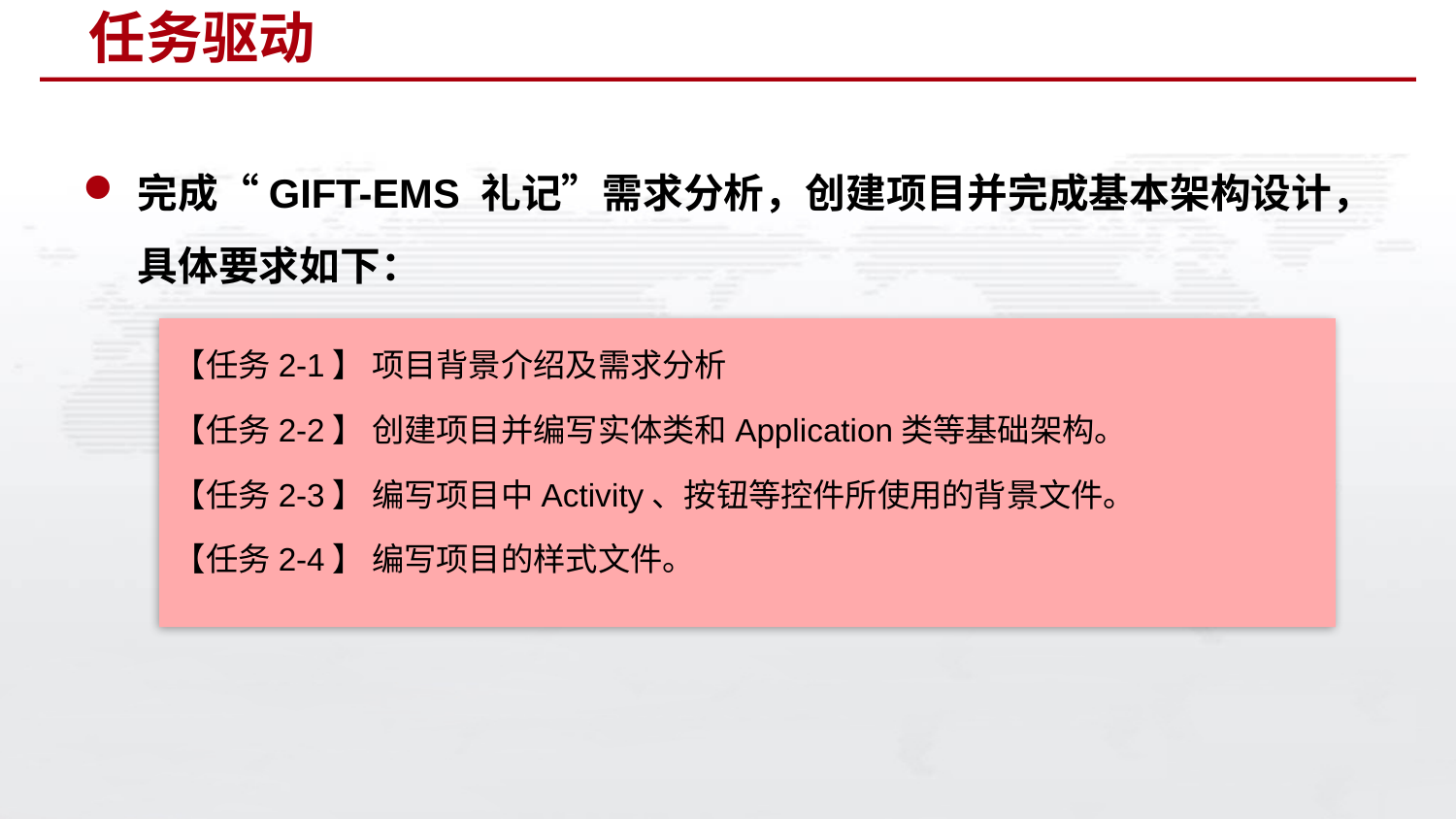

# 任务驱动
完成“GIFT-EMS 礼记”需求分析，创建项目并完成基本架构设计，具体要求如下：

【任务2-1】 项目背景介绍及需求分析
【任务2-2】 创建项目并编写实体类和Application类等基础架构。
【任务2-3】 编写项目中Activity、按钮等控件所使用的背景文件。
【任务2-4】 编写项目的样式文件。